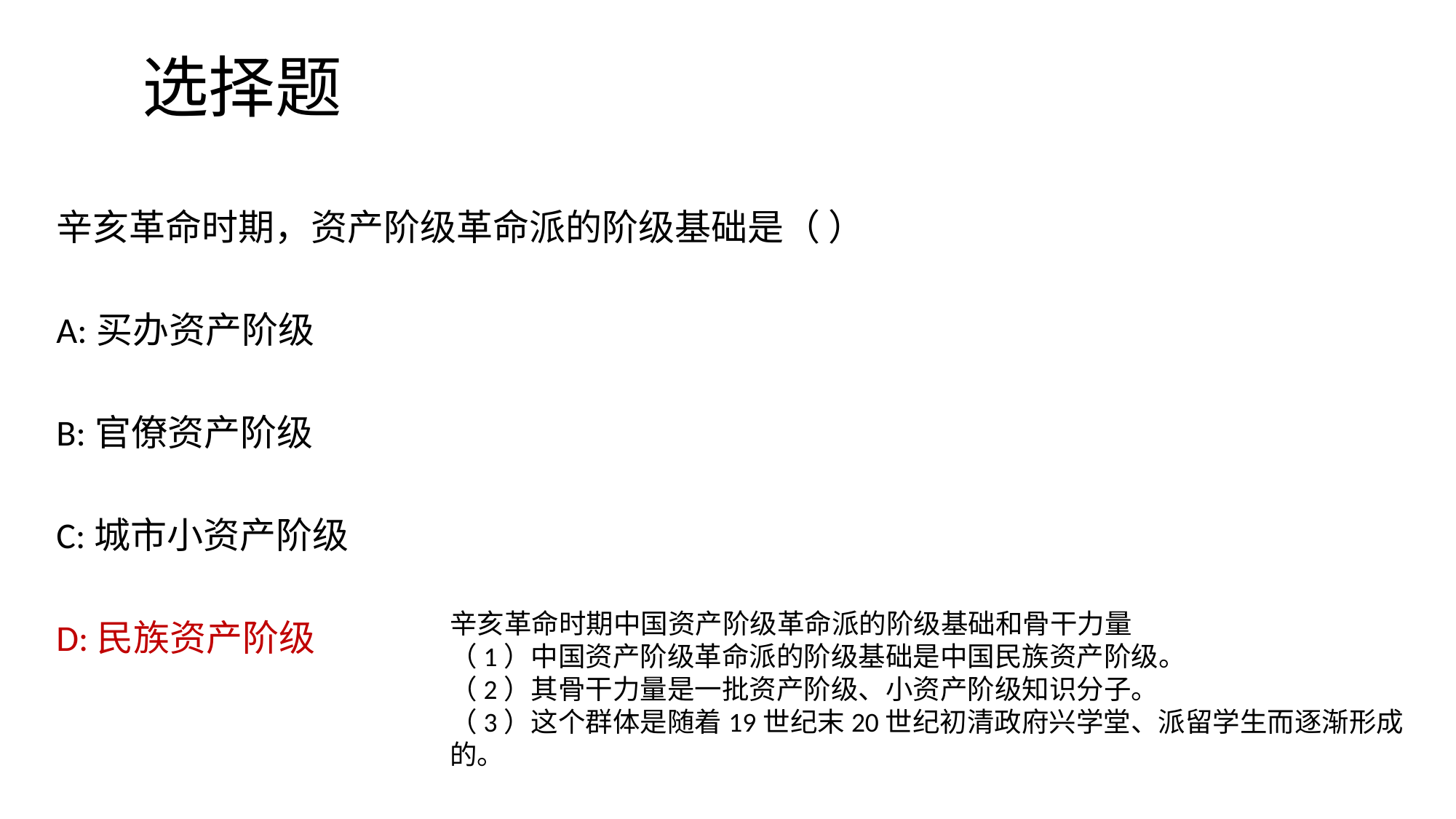

# 选择题
辛亥革命时期，资产阶级革命派的阶级基础是（ ）
A:买办资产阶级
B:官僚资产阶级
C:城市小资产阶级
D:民族资产阶级
辛亥革命时期中国资产阶级革命派的阶级基础和骨干力量
（1）中国资产阶级革命派的阶级基础是中国民族资产阶级。
（2）其骨干力量是一批资产阶级、小资产阶级知识分子。
（3）这个群体是随着19世纪末20世纪初清政府兴学堂、派留学生而逐渐形成的。